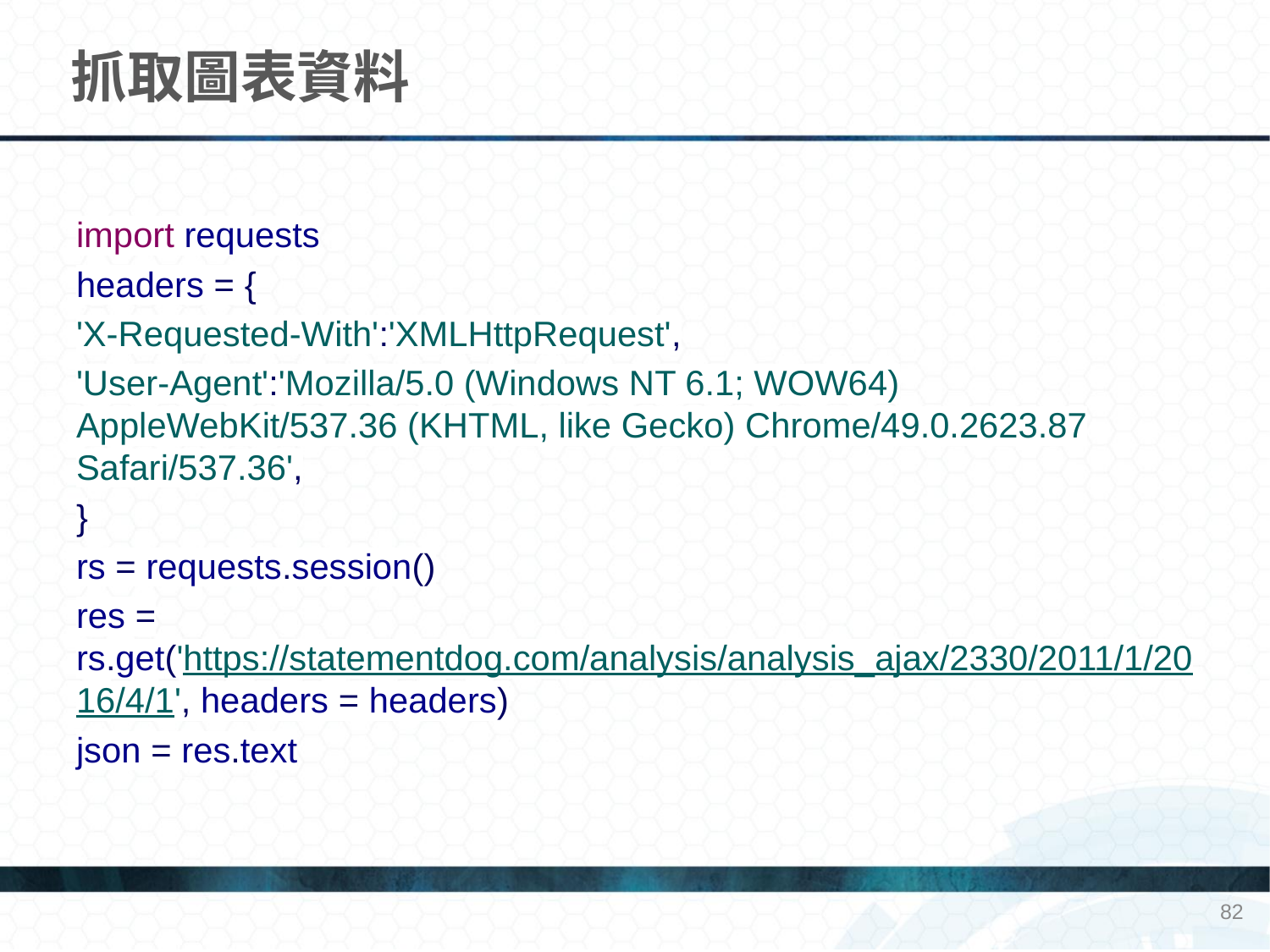

# 抓取圖表資料
import requests
headers = {
'X-Requested-With':'XMLHttpRequest',
'User-Agent':'Mozilla/5.0 (Windows NT 6.1; WOW64) AppleWebKit/537.36 (KHTML, like Gecko) Chrome/49.0.2623.87 Safari/537.36',
}
rs = requests.session()
res = rs.get('https://statementdog.com/analysis/analysis_ajax/2330/2011/1/2016/4/1', headers = headers)
json = res.text
82